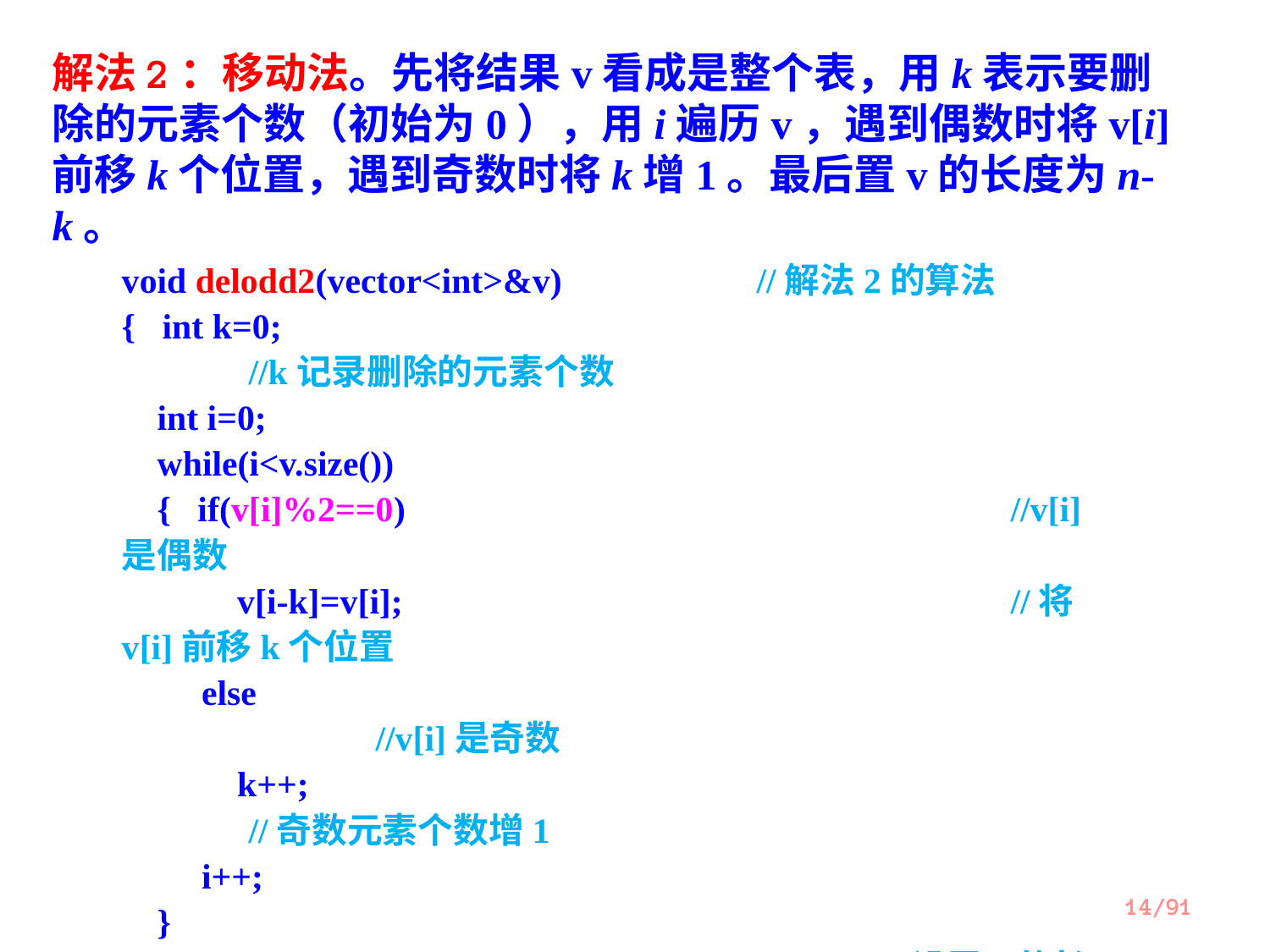

解法2：移动法。先将结果v看成是整个表，用k表示要删除的元素个数（初始为0），用i遍历v，遇到偶数时将v[i]前移k个位置，遇到奇数时将k增1。最后置v的长度为n-k。
void delodd2(vector<int>&v) 		//解法2的算法
{   int k=0;							//k记录删除的元素个数
    int i=0;
    while(i<v.size())
    {   if(v[i]%2==0) 					//v[i]是偶数
             v[i-k]=v[i]; 					//将v[i]前移k个位置
         else								//v[i]是奇数
             k++; 							//奇数元素个数增1
         i++;
    }
    v.resize(v.size()-k);				//设置v的长度为n-k
}
14/91